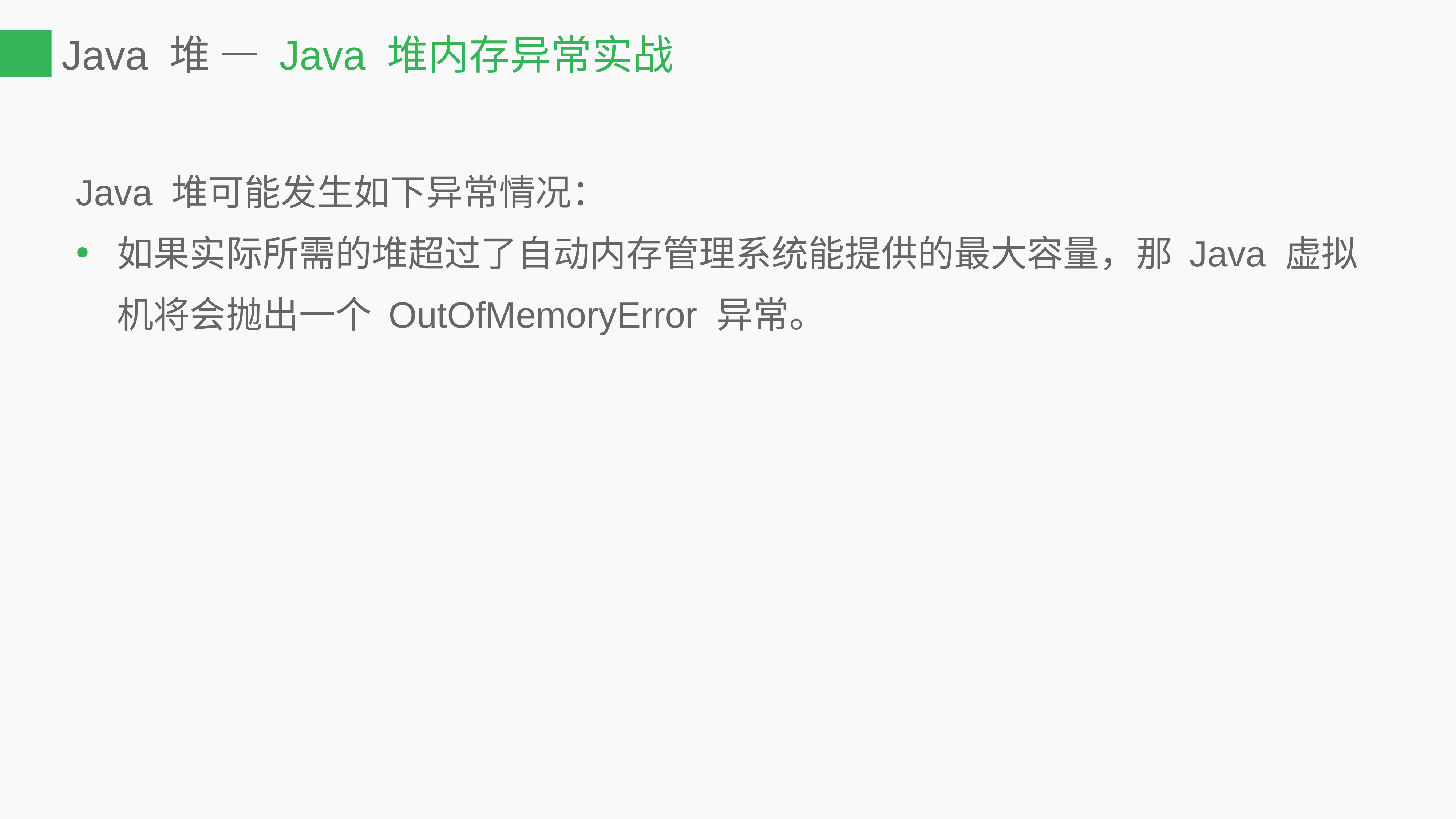

# Java 堆 — Java 堆内存异常实战
Java 堆可能发生如下异常情况：
如果实际所需的堆超过了自动内存管理系统能提供的最大容量，那 Java 虚拟机将会抛出一个 OutOfMemoryError 异常。